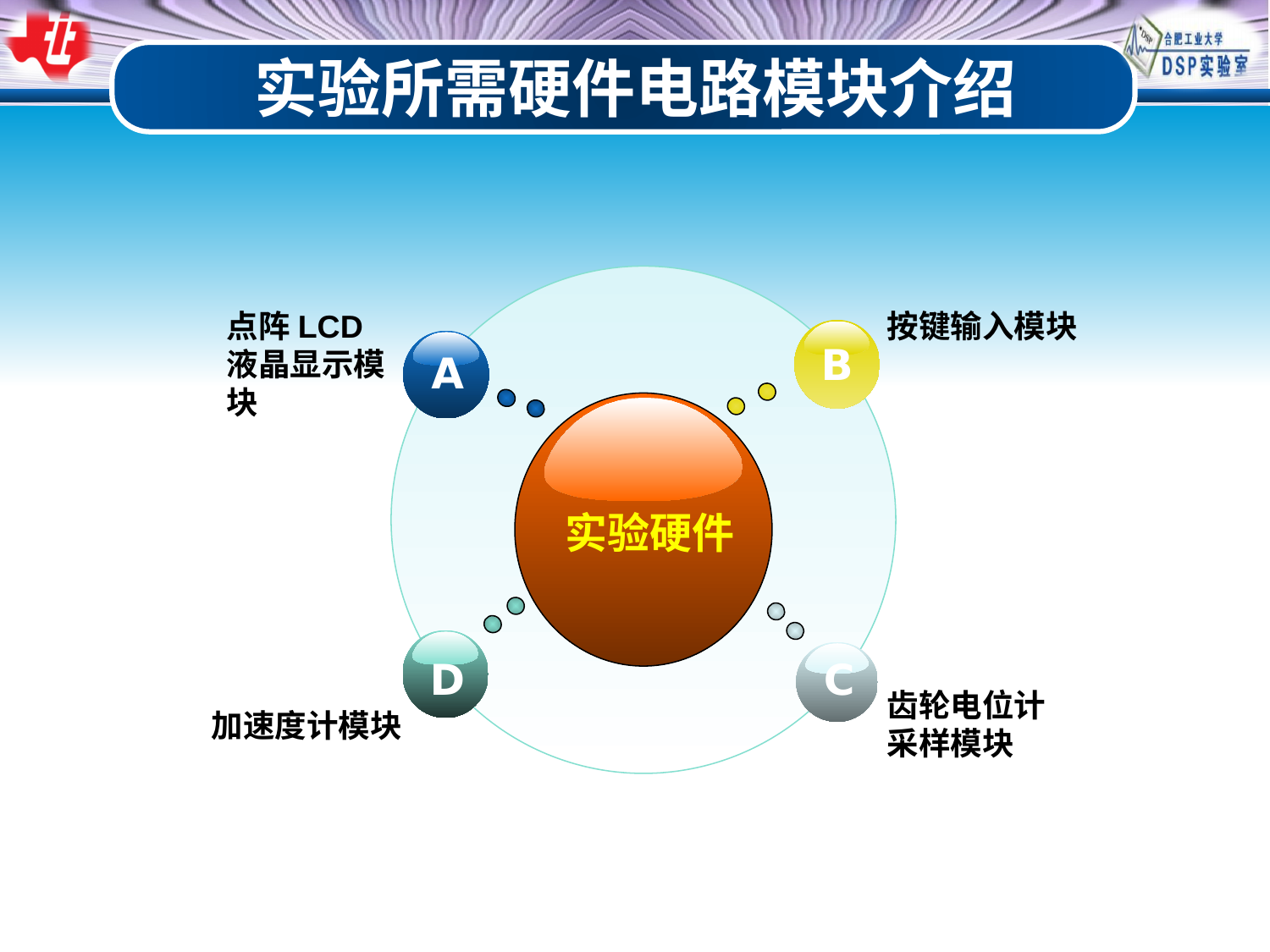

实验所需硬件电路模块介绍

按键输入模块
点阵LCD液晶显示模块

B

A

实验硬件

D

C
齿轮电位计采样模块
加速度计模块